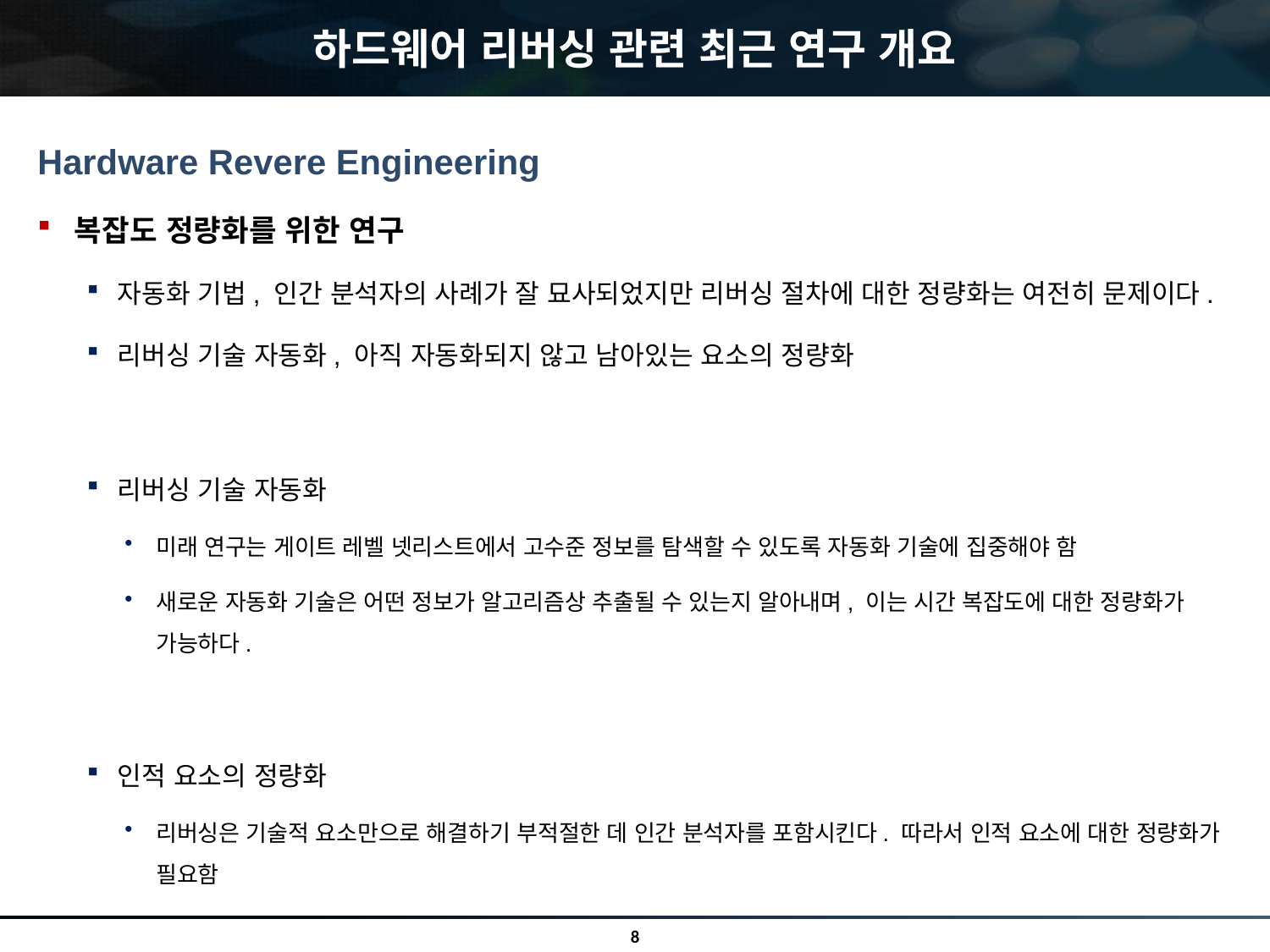

# 하드웨어 리버싱 관련 최근 연구 개요
Hardware Revere Engineering
복잡도 정량화를 위한 연구
자동화 기법, 인간 분석자의 사례가 잘 묘사되었지만 리버싱 절차에 대한 정량화는 여전히 문제이다.
리버싱 기술 자동화, 아직 자동화되지 않고 남아있는 요소의 정량화

리버싱 기술 자동화
미래 연구는 게이트 레벨 넷리스트에서 고수준 정보를 탐색할 수 있도록 자동화 기술에 집중해야 함
새로운 자동화 기술은 어떤 정보가 알고리즘상 추출될 수 있는지 알아내며, 이는 시간 복잡도에 대한 정량화가 가능하다.

인적 요소의 정량화
리버싱은 기술적 요소만으로 해결하기 부적절한 데 인간 분석자를 포함시킨다. 따라서 인적 요소에 대한 정량화가 필요함